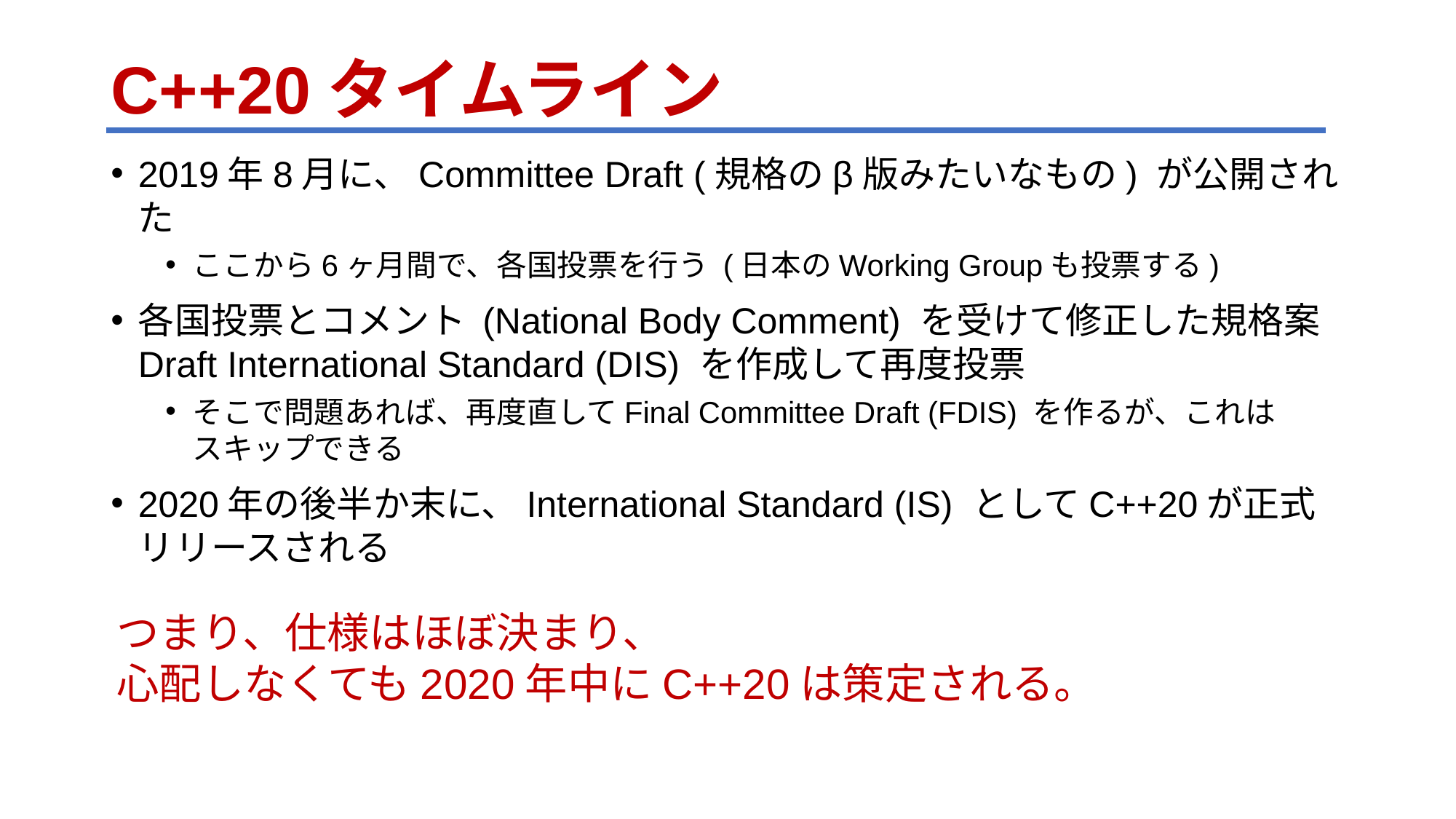

# C++20タイムライン
2019年8月に、Committee Draft (規格のβ版みたいなもの) が公開された
ここから6ヶ月間で、各国投票を行う (日本のWorking Groupも投票する)
各国投票とコメント (National Body Comment) を受けて修正した規格案 Draft International Standard (DIS) を作成して再度投票
そこで問題あれば、再度直してFinal Committee Draft (FDIS) を作るが、これは
スキップできる
2020年の後半か末に、International Standard (IS) としてC++20が正式リリースされる
つまり、仕様はほぼ決まり、
心配しなくても2020年中にC++20は策定される。